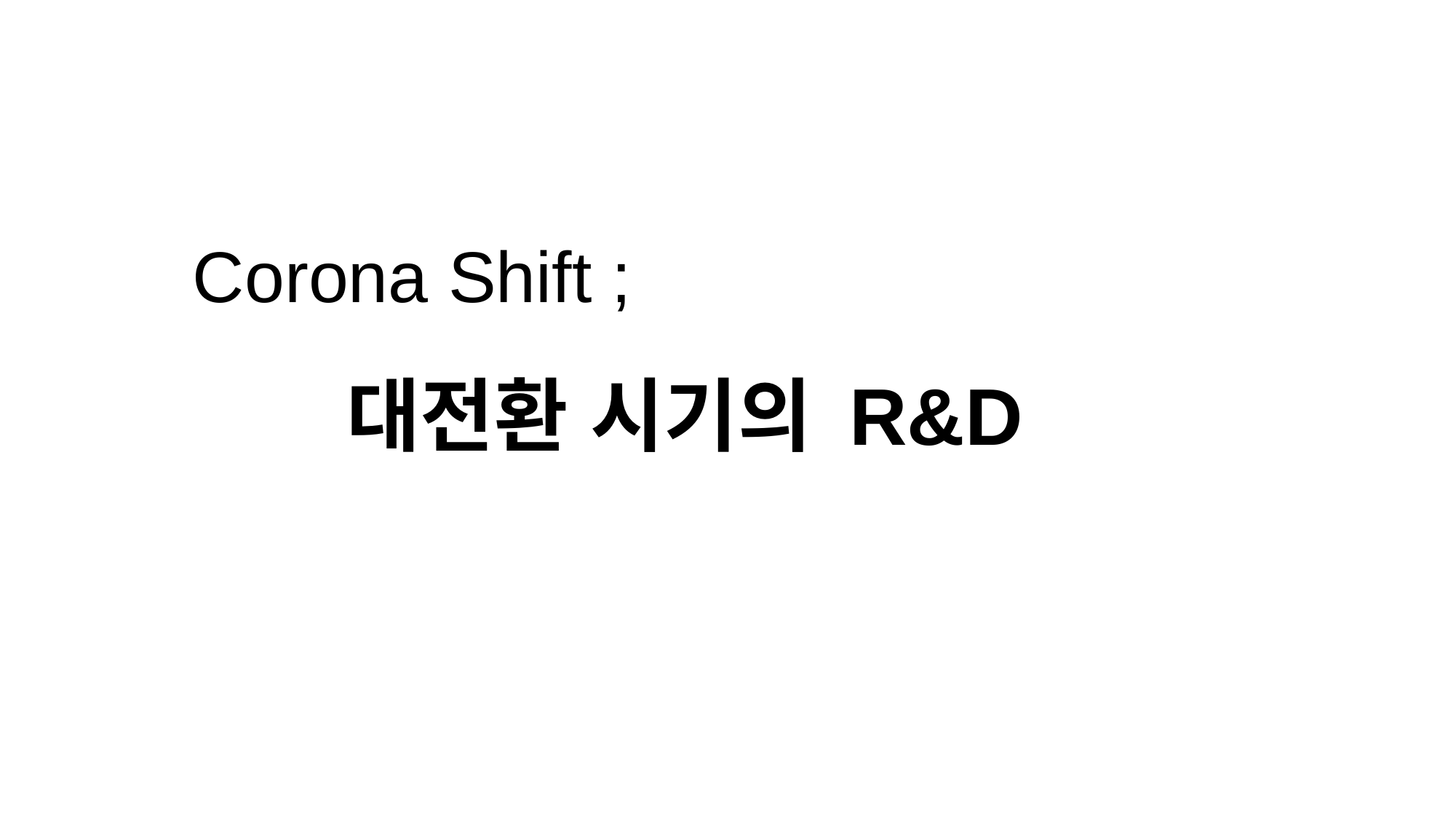

# Corona Shift ; 대전환 시기의 R&D